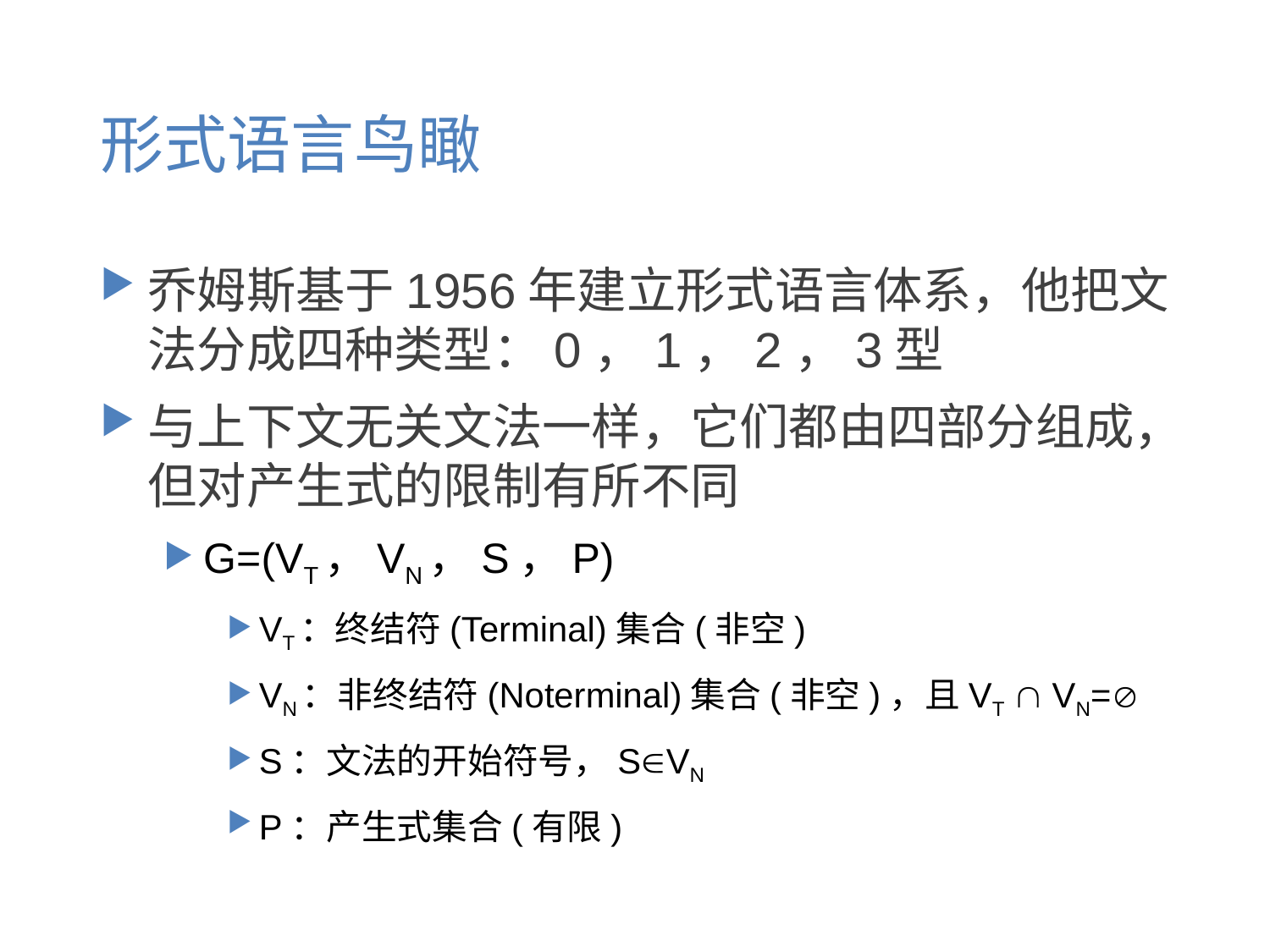

# 形式语言鸟瞰
乔姆斯基于1956年建立形式语言体系，他把文法分成四种类型：0，1，2，3型
与上下文无关文法一样，它们都由四部分组成，但对产生式的限制有所不同
G=(VT，VN，S，P)
VT：终结符(Terminal)集合(非空)
VN：非终结符(Noterminal)集合(非空)，且VT ∩ VN=∅
S：文法的开始符号，S∈VN
P：产生式集合(有限)